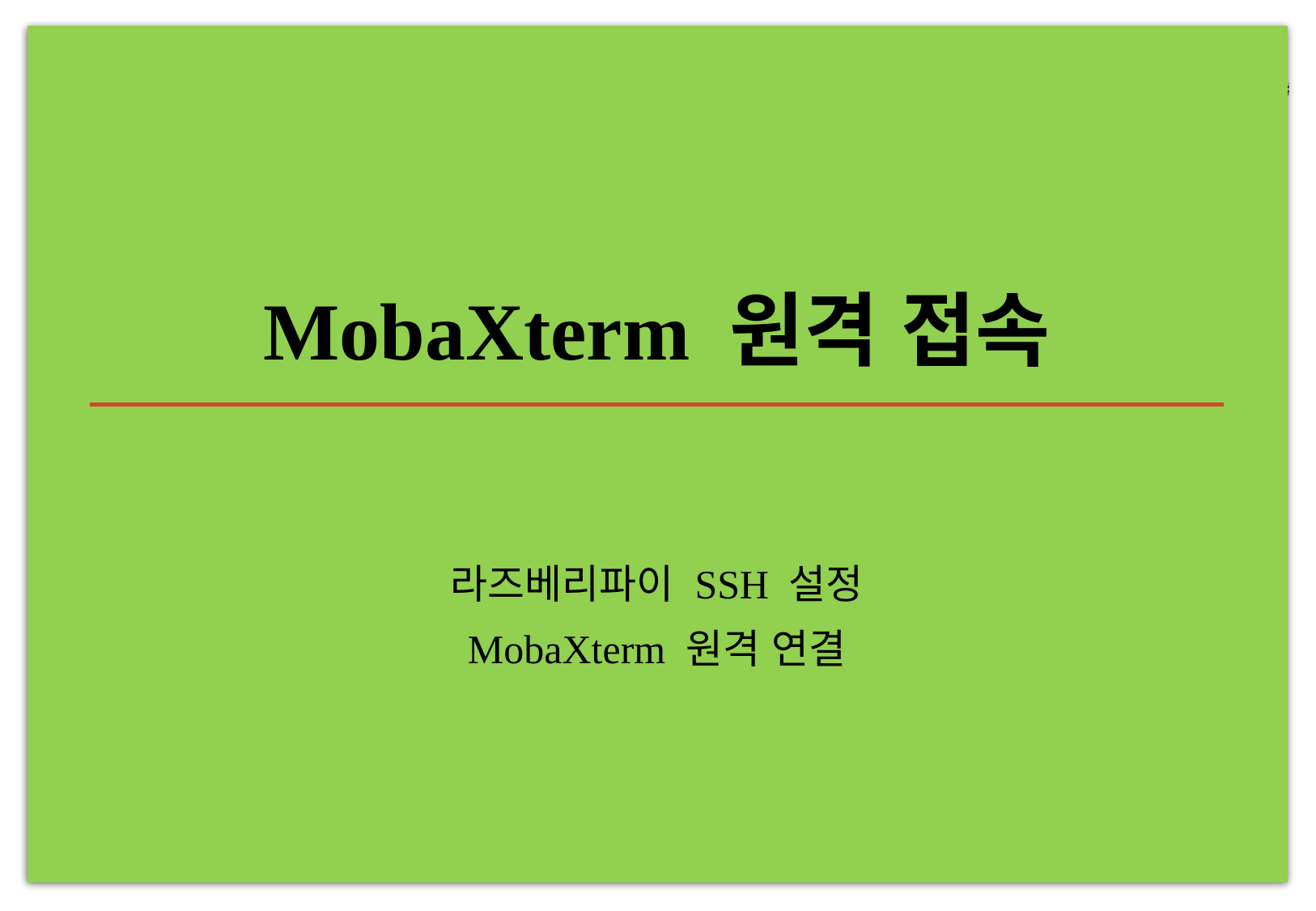

# MobaXterm 원격 접속
라즈베리파이 SSH 설정
MobaXterm 원격 연결